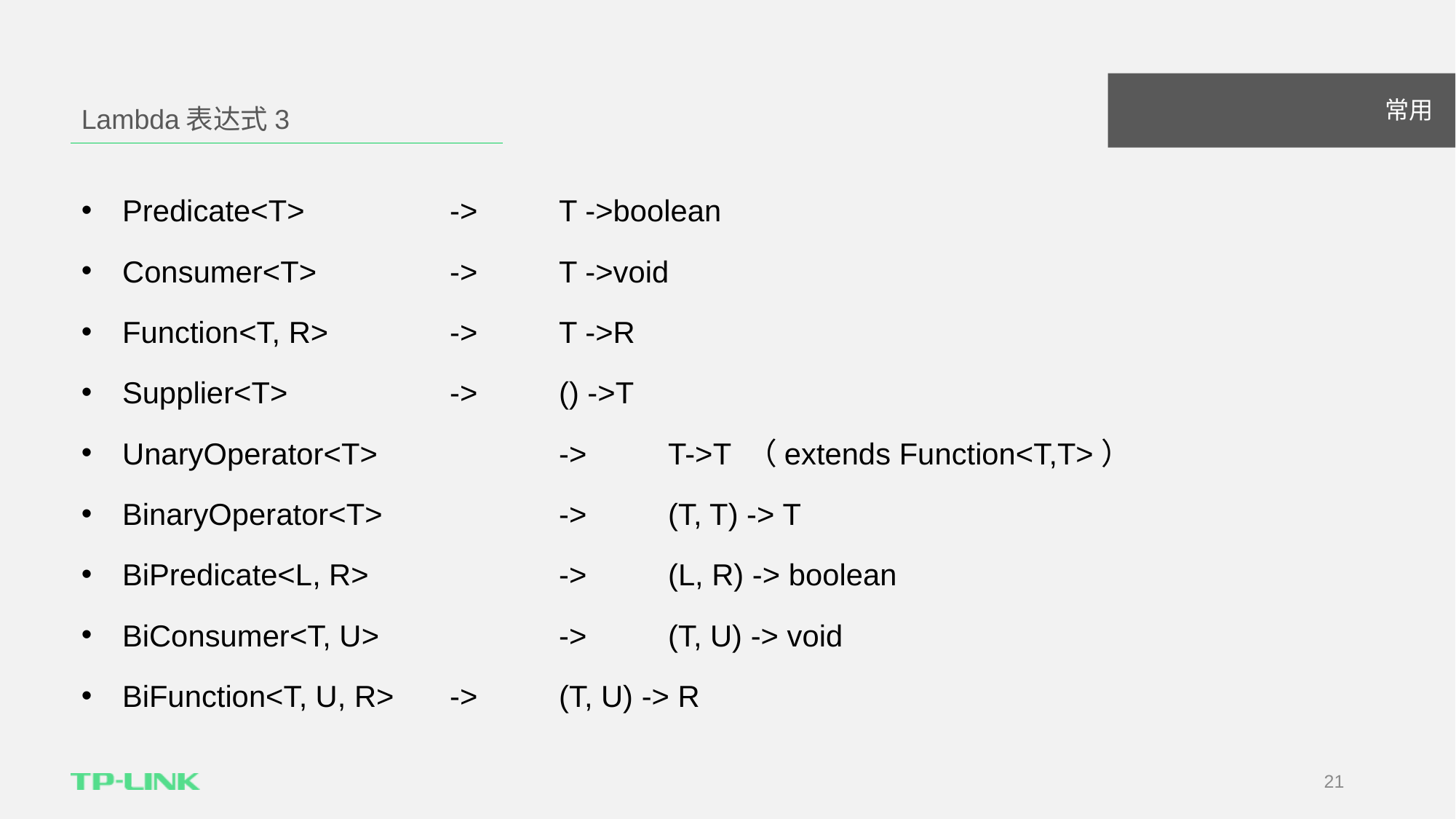

常用

# Lambda表达式3
Predicate<T>		->	T ->boolean
Consumer<T>		->	T ->void
Function<T, R>		->	T ->R
Supplier<T>		-> 	() ->T
UnaryOperator<T>		->	T->T （extends Function<T,T>）
BinaryOperator<T>		->	(T, T) -> T
BiPredicate<L, R>		->	(L, R) -> boolean
BiConsumer<T, U>		-> 	(T, U) -> void
BiFunction<T, U, R>	->	(T, U) -> R
21